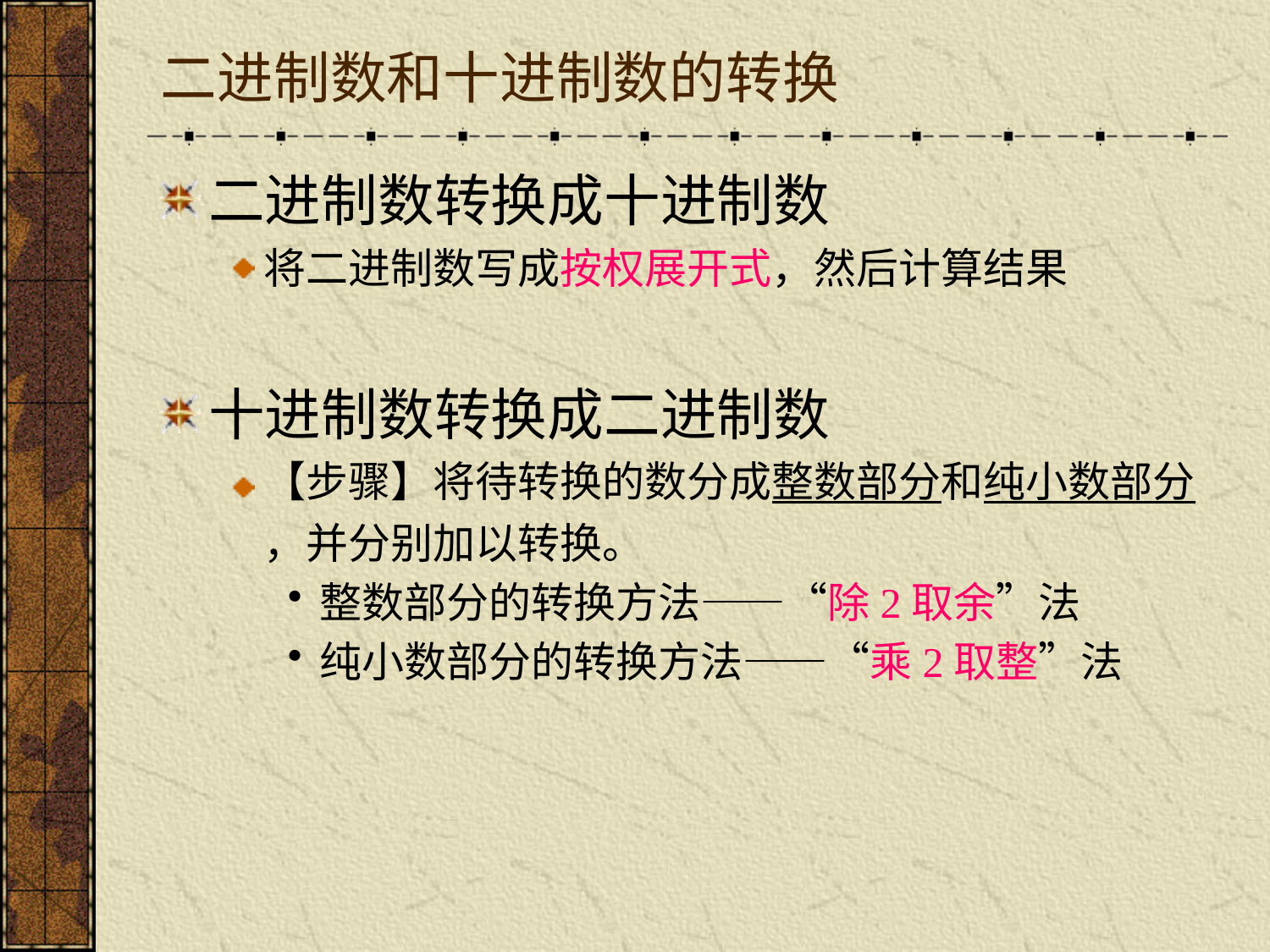

# 二进制数和十进制数的转换
二进制数转换成十进制数
将二进制数写成按权展开式，然后计算结果

十进制数转换成二进制数
【步骤】将待转换的数分成整数部分和纯小数部分，并分别加以转换。
整数部分的转换方法——“除2取余”法
纯小数部分的转换方法——“乘2取整”法